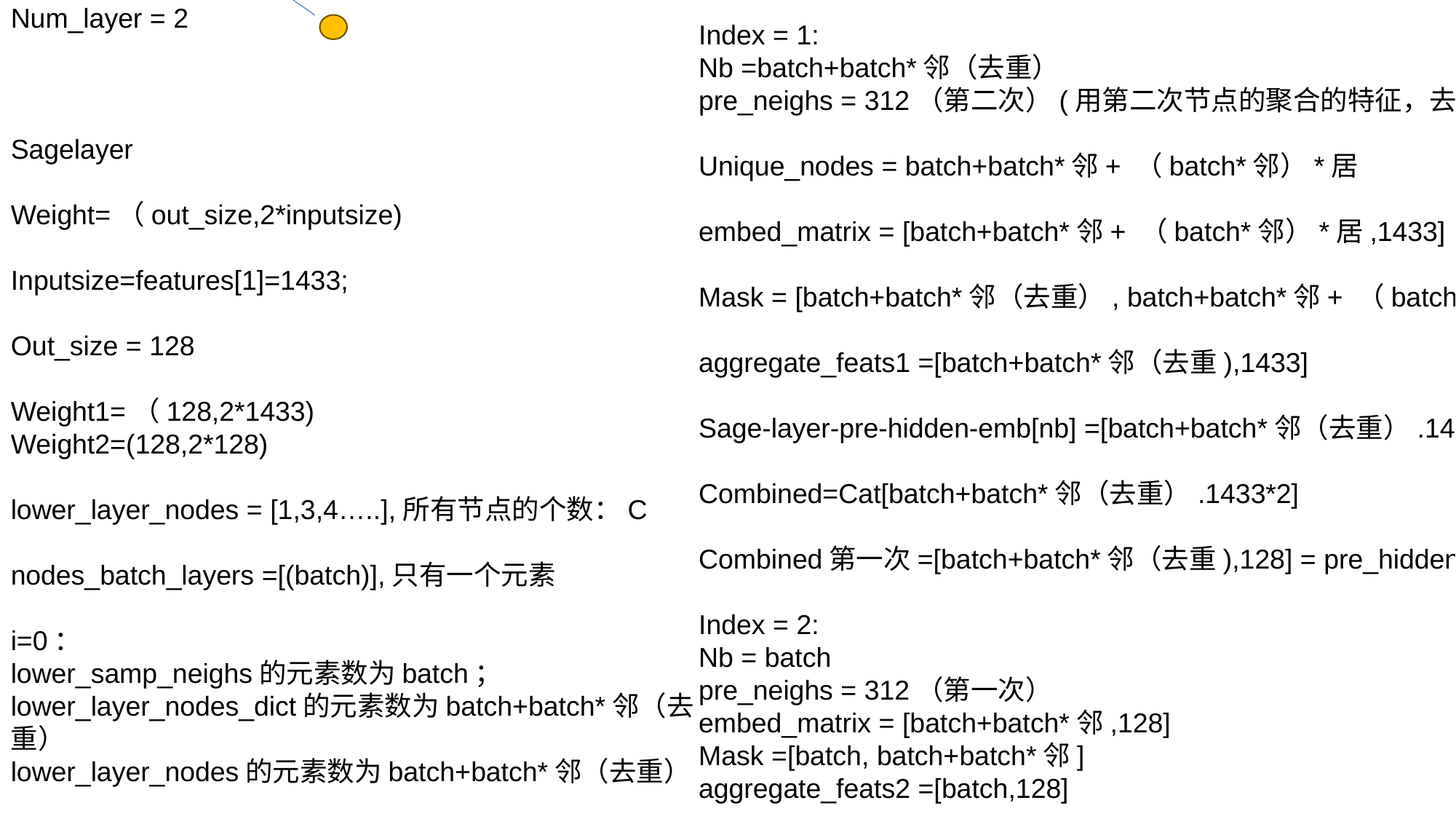

i=1：
lower_samp_neighs的元素数为batch+batch*邻（去重）；
lower_layer_nodes_dict的元素数为batch+batch*邻+ （batch*邻）*居lower_layer_nodes的元素数为batch+batch*邻+ （batch*邻）*居
nodes_batch_layers=（312（第二次），312（第一次），batch）

pre_hidden_embs0 = features（特征矩阵）=[2708.1433]

Index = 1:
Nb =batch+batch*邻（去重）
pre_neighs = 312（第二次）(用第二次节点的聚合的特征，去反映第一次）

Unique_nodes = batch+batch*邻+ （batch*邻）*居

embed_matrix = [batch+batch*邻+ （batch*邻）*居,1433]

Mask = [batch+batch*邻（去重）, batch+batch*邻+ （batch*邻）*居]

aggregate_feats1 =[batch+batch*邻（去重),1433]

Sage-layer-pre-hidden-emb[nb] =[batch+batch*邻（去重）.1433]

Combined=Cat[batch+batch*邻（去重）.1433*2]

Combined第一次=[batch+batch*邻（去重),128] = pre_hidden_embs1

Index = 2:
Nb = batch
pre_neighs = 312（第一次）
embed_matrix = [batch+batch*邻,128]
Mask =[batch, batch+batch*邻]
aggregate_feats2 =[batch,128]

pre_hidden_embs=[batch,128]
Combined =[batch,128*2]
[128,batch]——》[batch,128]

Num_layer = 2

Sagelayer

Weight=（out_size,2*inputsize)

Inputsize=features[1]=1433;

Out_size = 128

Weight1=（128,2*1433)
Weight2=(128,2*128)

lower_layer_nodes = [1,3,4…..],所有节点的个数：C

nodes_batch_layers =[(batch)],只有一个元素

i=0：
lower_samp_neighs的元素数为batch；
lower_layer_nodes_dict的元素数为batch+batch*邻（去重）
lower_layer_nodes的元素数为batch+batch*邻（去重）

nodes_batch_layers=（312，batch）